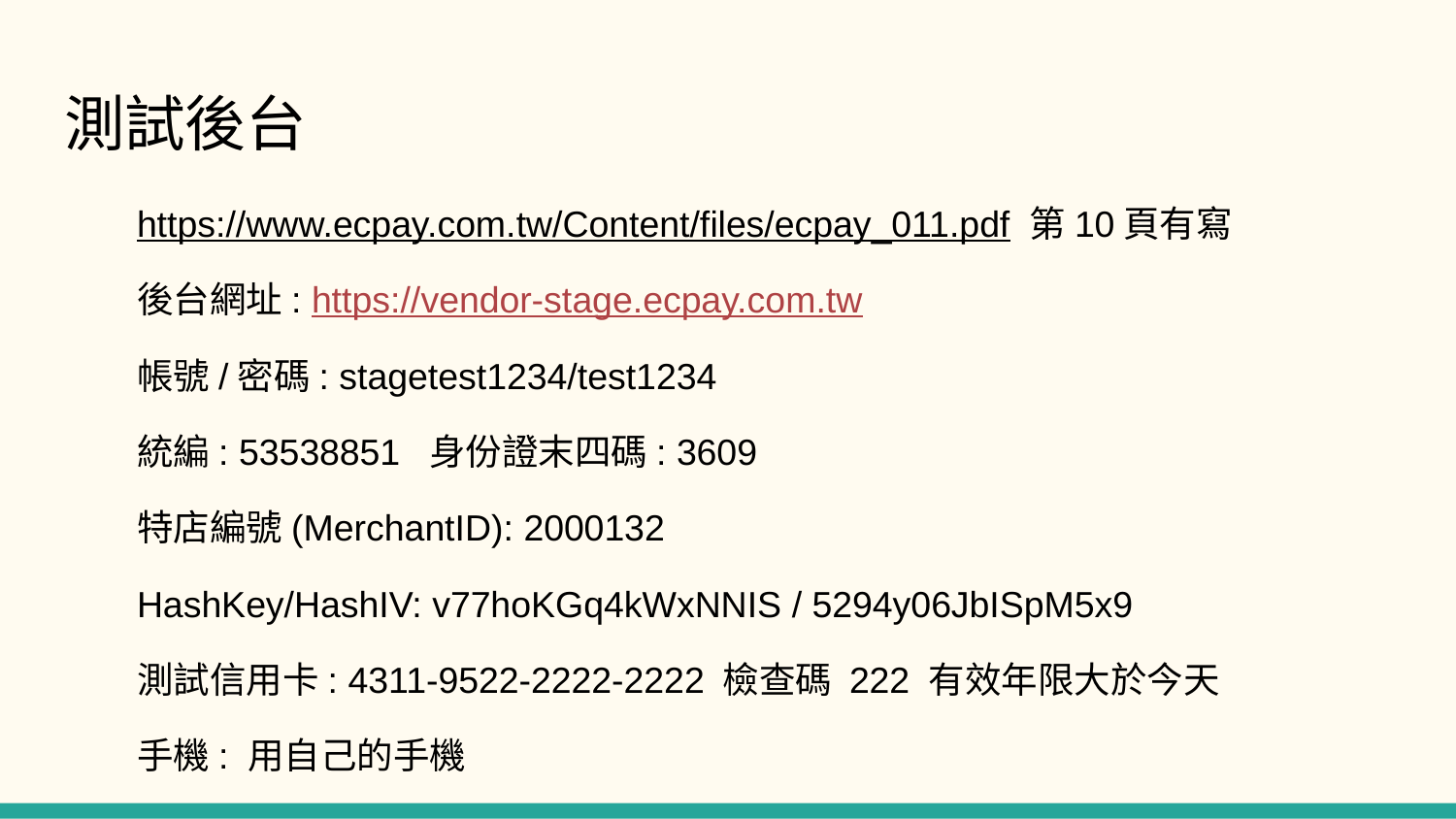

# 測試後台
https://www.ecpay.com.tw/Content/files/ecpay_011.pdf 第10頁有寫
後台網址: https://vendor-stage.ecpay.com.tw
帳號/密碼: stagetest1234/test1234
統編: 53538851  身份證末四碼: 3609
特店編號(MerchantID): 2000132
HashKey/HashIV: v77hoKGq4kWxNNIS / 5294y06JbISpM5x9
測試信用卡: 4311-9522-2222-2222 檢查碼 222 有效年限大於今天
手機: 用自己的手機